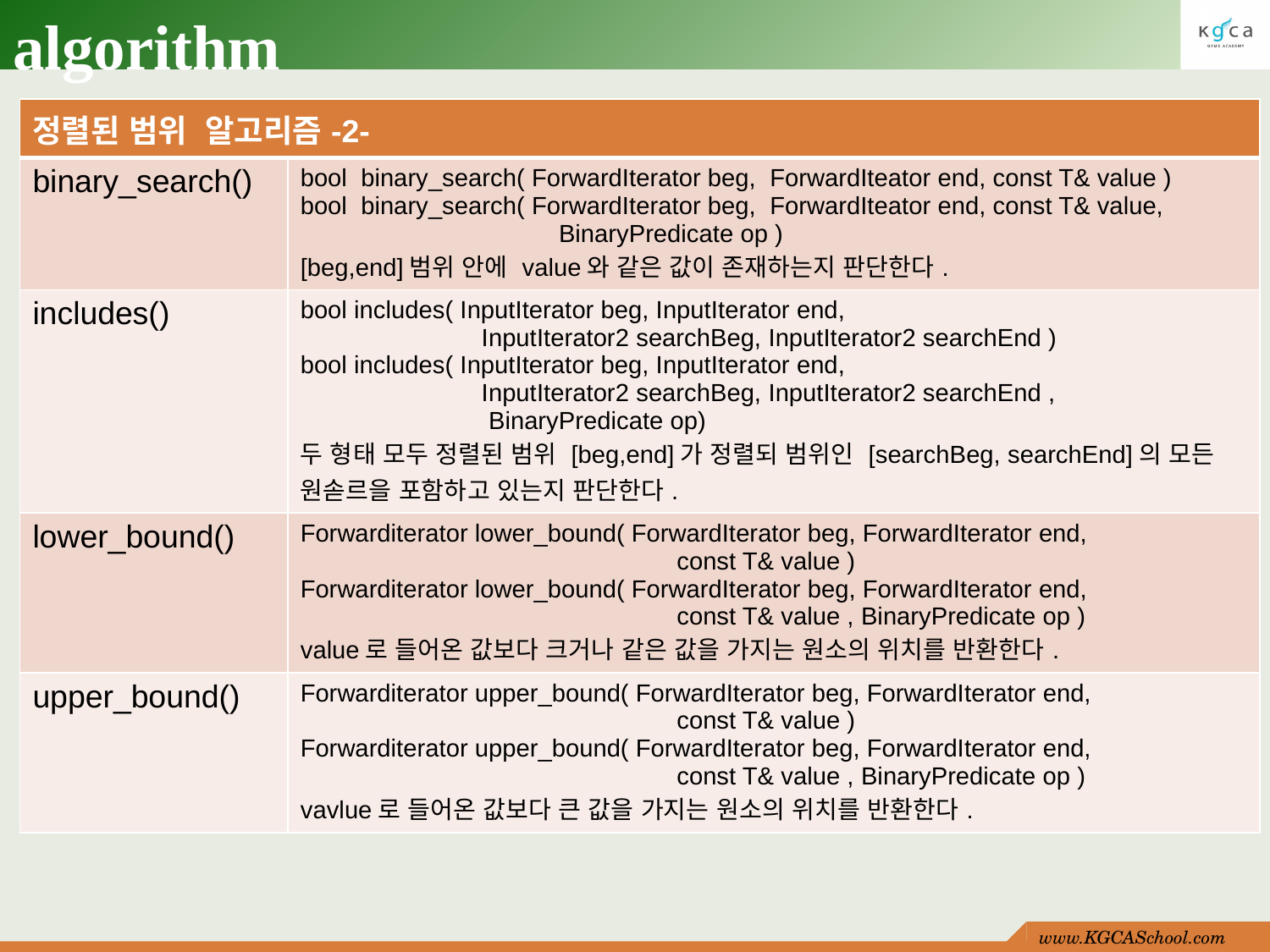

# algorithm
| 정렬된 범위 알고리즘-2- |  |
| --- | --- |
| binary\_search() | bool binary\_search( ForwardIterator beg, ForwardIteator end, const T& value ) bool binary\_search( ForwardIterator beg, ForwardIteator end, const T& value, BinaryPredicate op ) [beg,end]범위 안에 value와 같은 값이 존재하는지 판단한다. |
| includes() | bool includes( InputIterator beg, InputIterator end, InputIterator2 searchBeg, InputIterator2 searchEnd ) bool includes( InputIterator beg, InputIterator end, InputIterator2 searchBeg, InputIterator2 searchEnd , BinaryPredicate op) 두 형태 모두 정렬된 범위 [beg,end]가 정렬되 범위인 [searchBeg, searchEnd]의 모든 원솓르을 포함하고 있는지 판단한다. |
| lower\_bound() | Forwarditerator lower\_bound( ForwardIterator beg, ForwardIterator end, const T& value ) Forwarditerator lower\_bound( ForwardIterator beg, ForwardIterator end, const T& value , BinaryPredicate op ) value로 들어온 값보다 크거나 같은 값을 가지는 원소의 위치를 반환한다. |
| upper\_bound() | Forwarditerator upper\_bound( ForwardIterator beg, ForwardIterator end, const T& value ) Forwarditerator upper\_bound( ForwardIterator beg, ForwardIterator end, const T& value , BinaryPredicate op ) vavlue로 들어온 값보다 큰 값을 가지는 원소의 위치를 반환한다. |